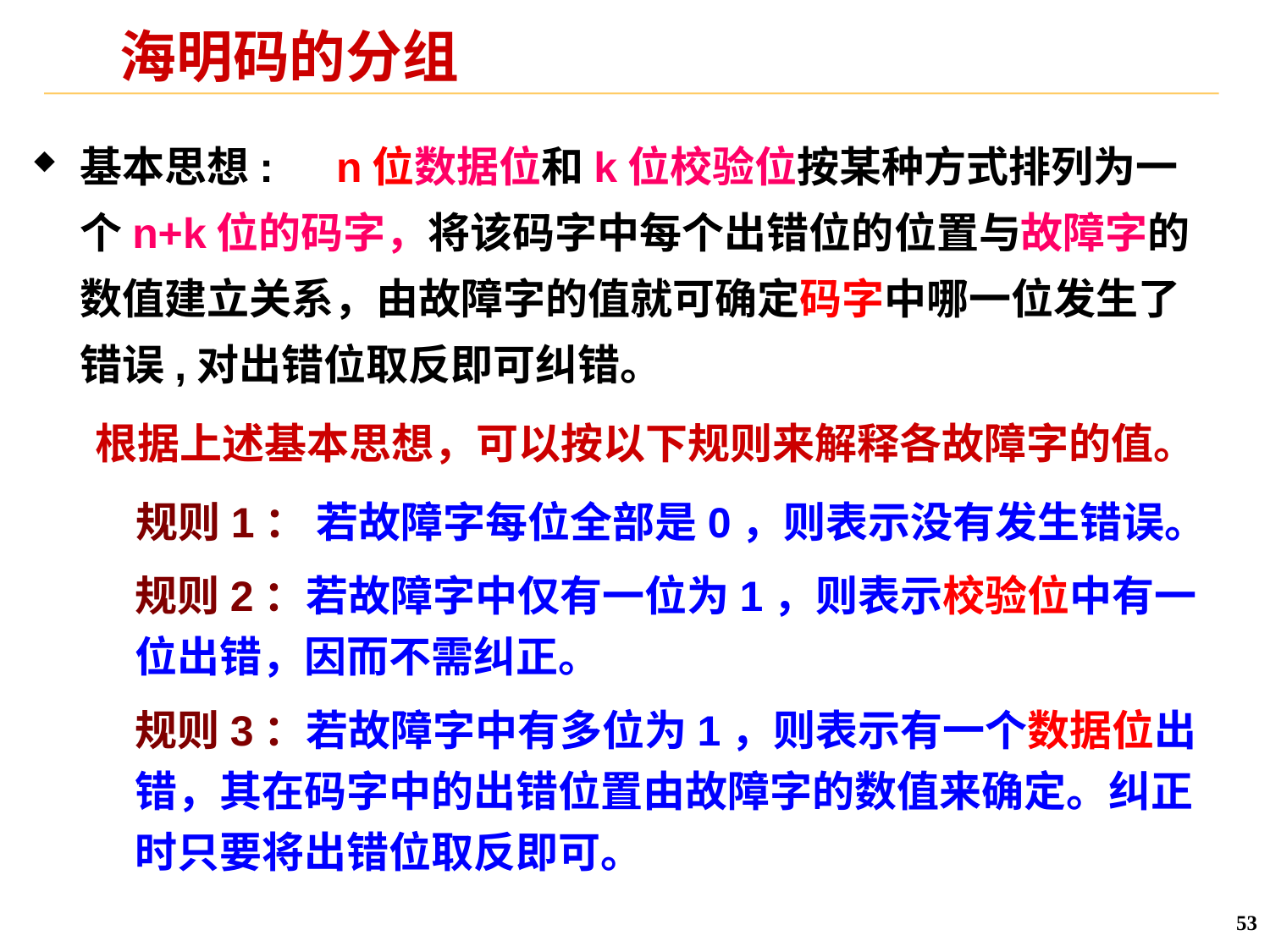

# 海明码的分组
基本思想:　n位数据位和k位校验位按某种方式排列为一个n+k位的码字，将该码字中每个出错位的位置与故障字的数值建立关系，由故障字的值就可确定码字中哪一位发生了错误,对出错位取反即可纠错。
根据上述基本思想，可以按以下规则来解释各故障字的值。
    规则1： 若故障字每位全部是0，则表示没有发生错误。
	规则2：若故障字中仅有一位为1，则表示校验位中有一位出错，因而不需纠正。
	规则3：若故障字中有多位为1，则表示有一个数据位出错，其在码字中的出错位置由故障字的数值来确定。纠正时只要将出错位取反即可。
53